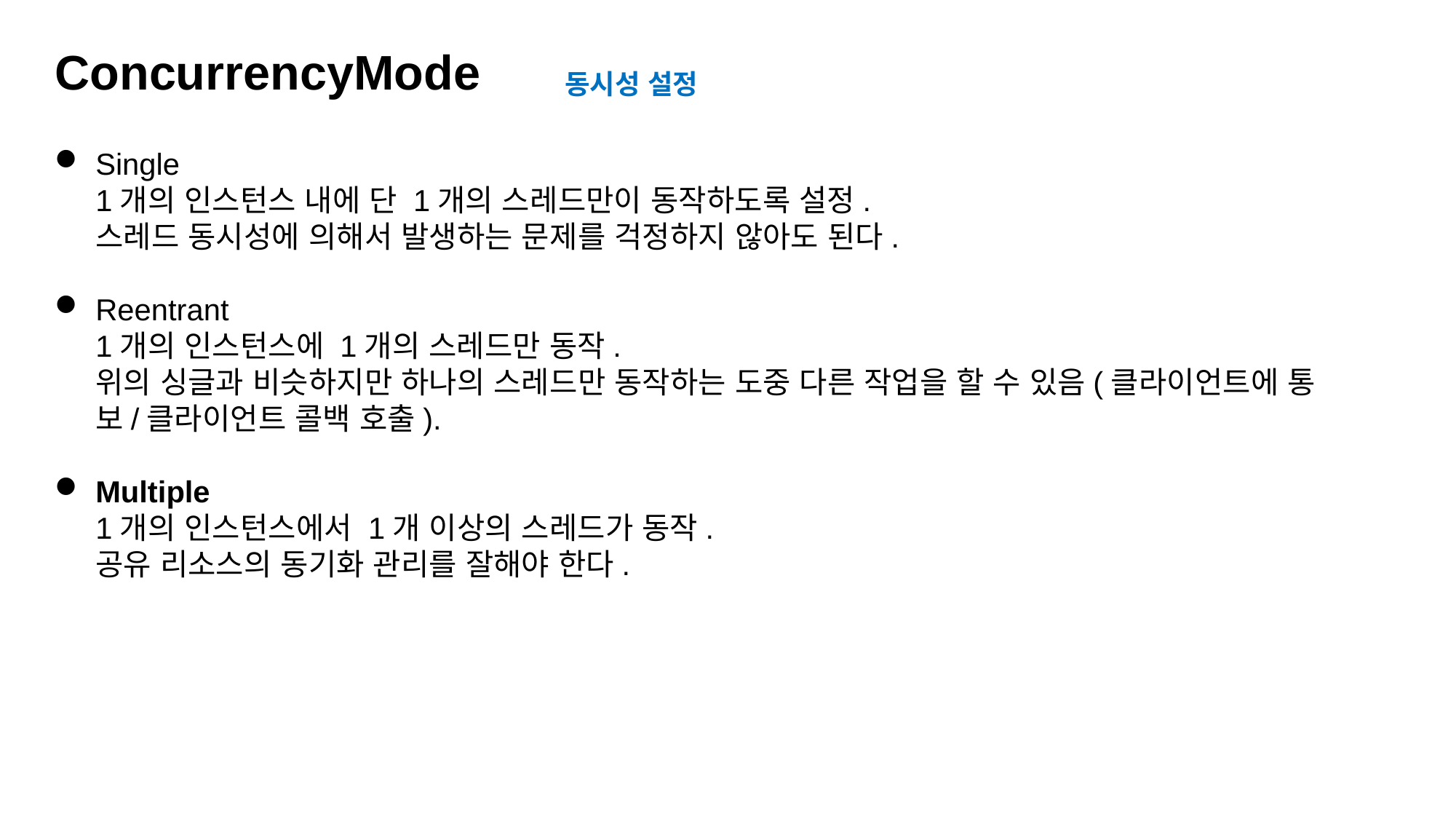

ConcurrencyMode
동시성 설정
Single
1개의 인스턴스 내에 단 1개의 스레드만이 동작하도록 설정.
스레드 동시성에 의해서 발생하는 문제를 걱정하지 않아도 된다.
Reentrant
1개의 인스턴스에 1개의 스레드만 동작.
위의 싱글과 비슷하지만 하나의 스레드만 동작하는 도중 다른 작업을 할 수 있음(클라이언트에 통보/클라이언트 콜백 호출).
Multiple
1개의 인스턴스에서 1개 이상의 스레드가 동작.
공유 리소스의 동기화 관리를 잘해야 한다.